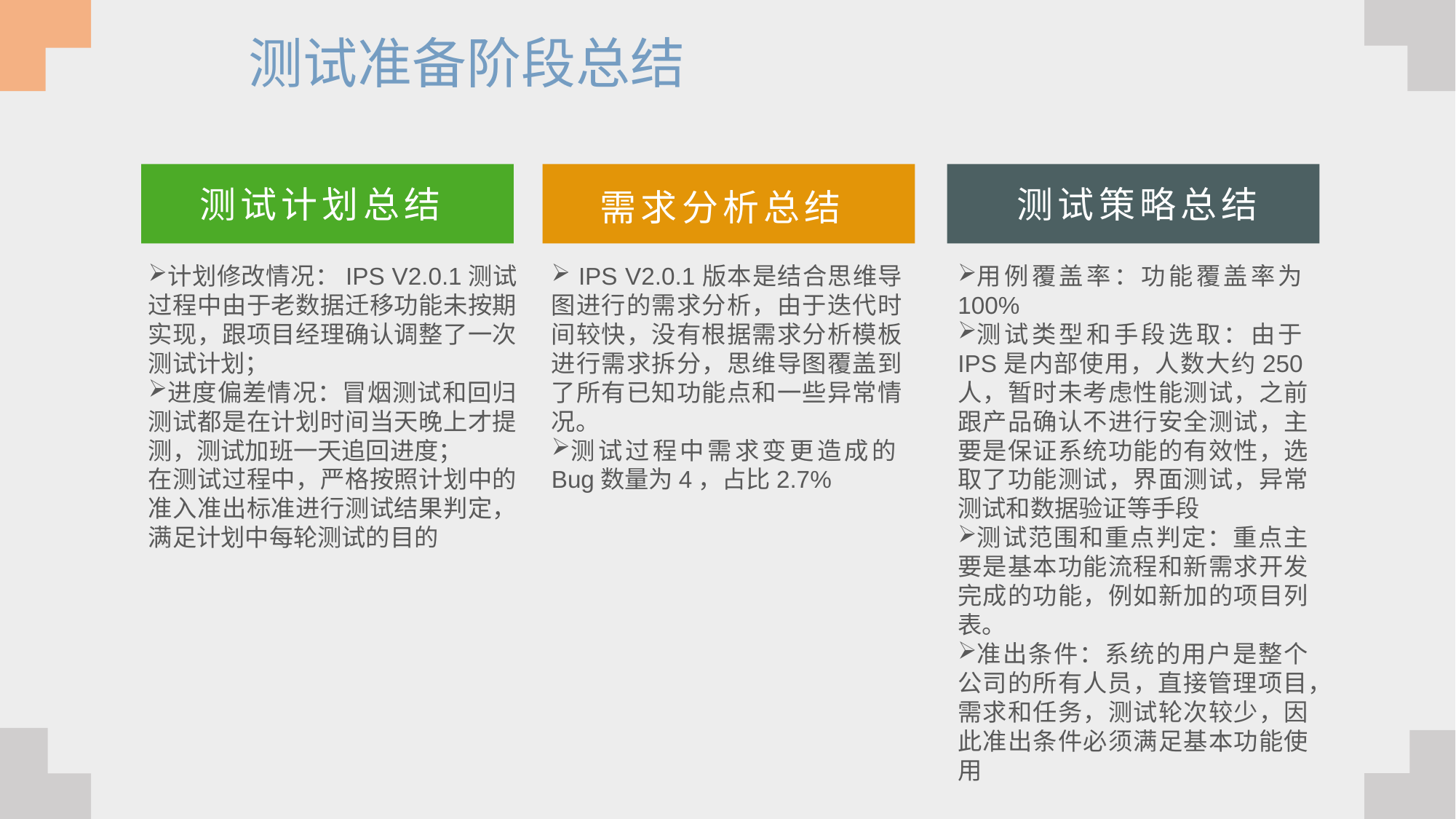

测试准备阶段总结

测试策略总结
测试计划总结
需求分析总结
计划修改情况：IPS V2.0.1测试过程中由于老数据迁移功能未按期实现，跟项目经理确认调整了一次测试计划；
进度偏差情况：冒烟测试和回归测试都是在计划时间当天晚上才提测，测试加班一天追回进度；
在测试过程中，严格按照计划中的准入准出标准进行测试结果判定，满足计划中每轮测试的目的

 IPS V2.0.1版本是结合思维导图进行的需求分析，由于迭代时间较快，没有根据需求分析模板进行需求拆分，思维导图覆盖到了所有已知功能点和一些异常情况。
测试过程中需求变更造成的Bug数量为4，占比2.7%
用例覆盖率：功能覆盖率为100%
测试类型和手段选取：由于IPS是内部使用，人数大约250人，暂时未考虑性能测试，之前跟产品确认不进行安全测试，主要是保证系统功能的有效性，选取了功能测试，界面测试，异常测试和数据验证等手段
测试范围和重点判定：重点主要是基本功能流程和新需求开发完成的功能，例如新加的项目列表。
准出条件：系统的用户是整个公司的所有人员，直接管理项目，需求和任务，测试轮次较少，因此准出条件必须满足基本功能使用